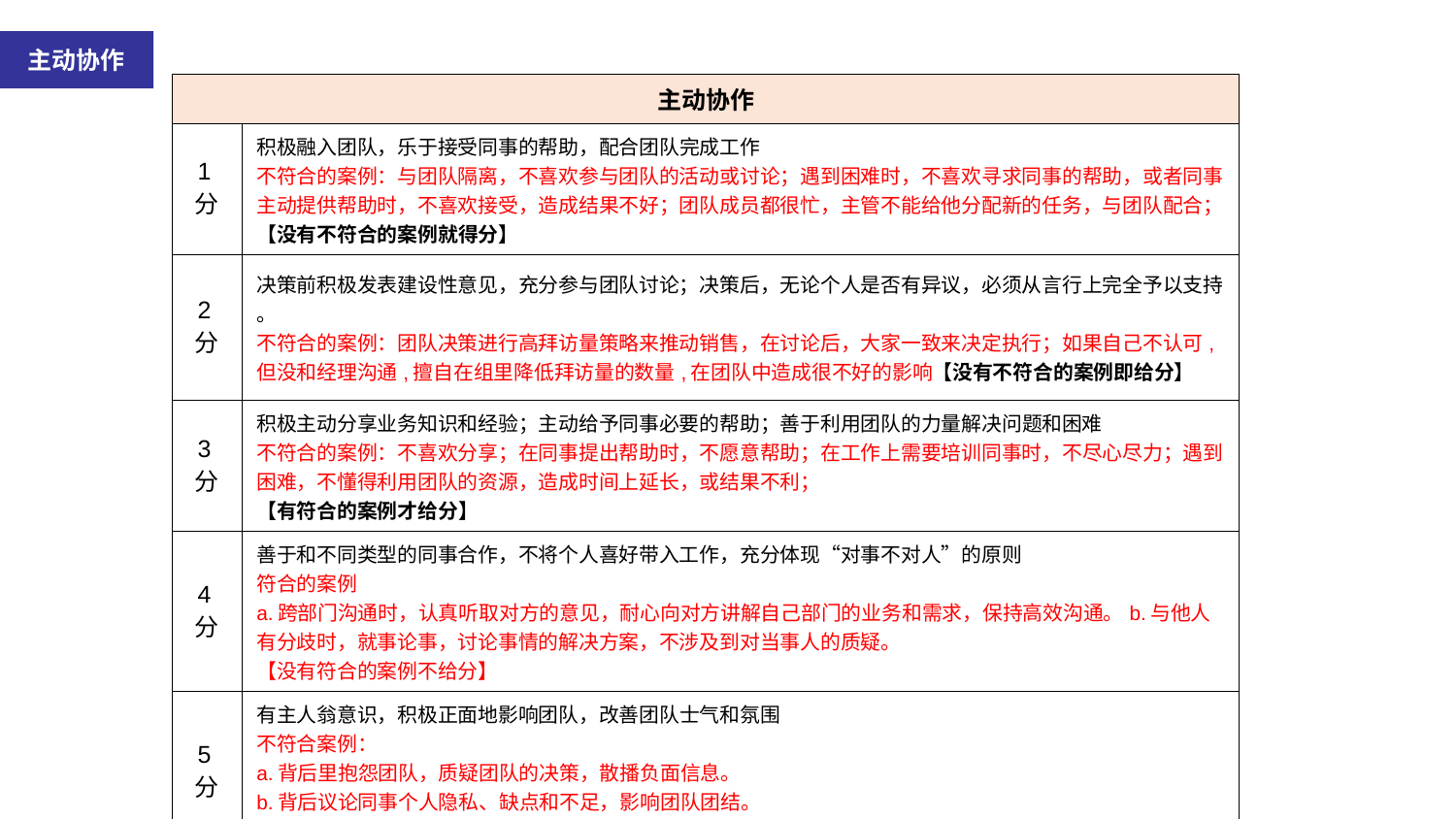

主动协作
| 主动协作 |  |
| --- | --- |
| 1分 | 积极融入团队，乐于接受同事的帮助，配合团队完成工作 不符合的案例：与团队隔离，不喜欢参与团队的活动或讨论；遇到困难时，不喜欢寻求同事的帮助，或者同事主动提供帮助时，不喜欢接受，造成结果不好；团队成员都很忙，主管不能给他分配新的任务，与团队配合；【没有不符合的案例就得分】 |
| 2分 | 决策前积极发表建设性意见，充分参与团队讨论；决策后，无论个人是否有异议，必须从言行上完全予以支持 。 不符合的案例：团队决策进行高拜访量策略来推动销售，在讨论后，大家一致来决定执行；如果自己不认可,但没和经理沟通,擅自在组里降低拜访量的数量,在团队中造成很不好的影响【没有不符合的案例即给分】 |
| 3分 | 积极主动分享业务知识和经验；主动给予同事必要的帮助；善于利用团队的力量解决问题和困难 不符合的案例：不喜欢分享；在同事提出帮助时，不愿意帮助；在工作上需要培训同事时，不尽心尽力；遇到困难，不懂得利用团队的资源，造成时间上延长，或结果不利； 【有符合的案例才给分】 |
| 4分 | 善于和不同类型的同事合作，不将个人喜好带入工作，充分体现“对事不对人”的原则 符合的案例 a.跨部门沟通时，认真听取对方的意见，耐心向对方讲解自己部门的业务和需求，保持高效沟通。b.与他人有分歧时，就事论事，讨论事情的解决方案，不涉及到对当事人的质疑。 【没有符合的案例不给分】 |
| 5分 | 有主人翁意识，积极正面地影响团队，改善团队士气和氛围 不符合案例： a.背后里抱怨团队，质疑团队的决策，散播负面信息。 b.背后议论同事个人隐私、缺点和不足，影响团队团结。 【有不符合的案例不给分】 |